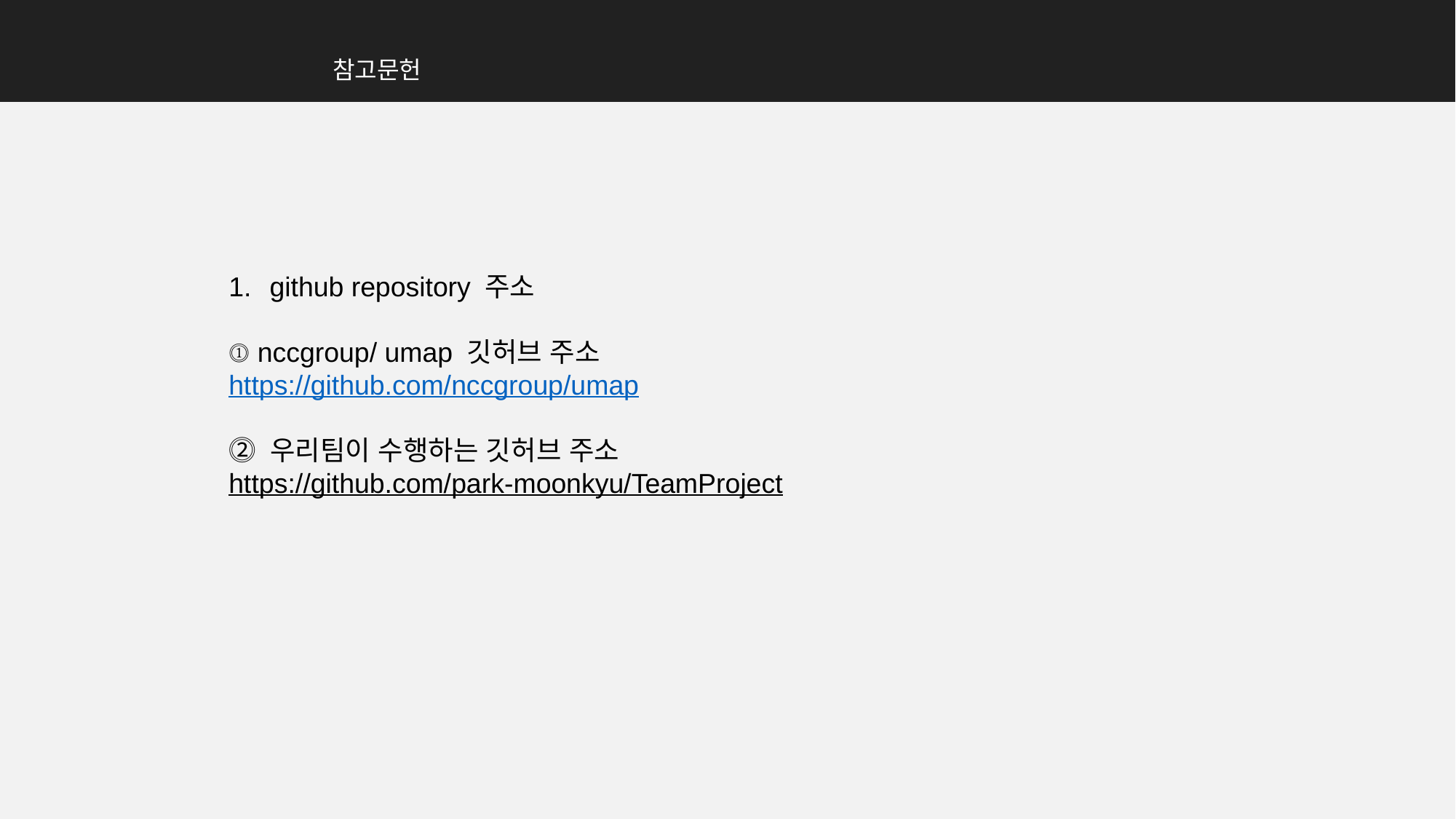

참고문헌
github repository 주소

⓵ nccgroup/ umap 깃허브 주소
https://github.com/nccgroup/umap

⓶ 우리팀이 수행하는 깃허브 주소
https://github.com/park-moonkyu/TeamProject